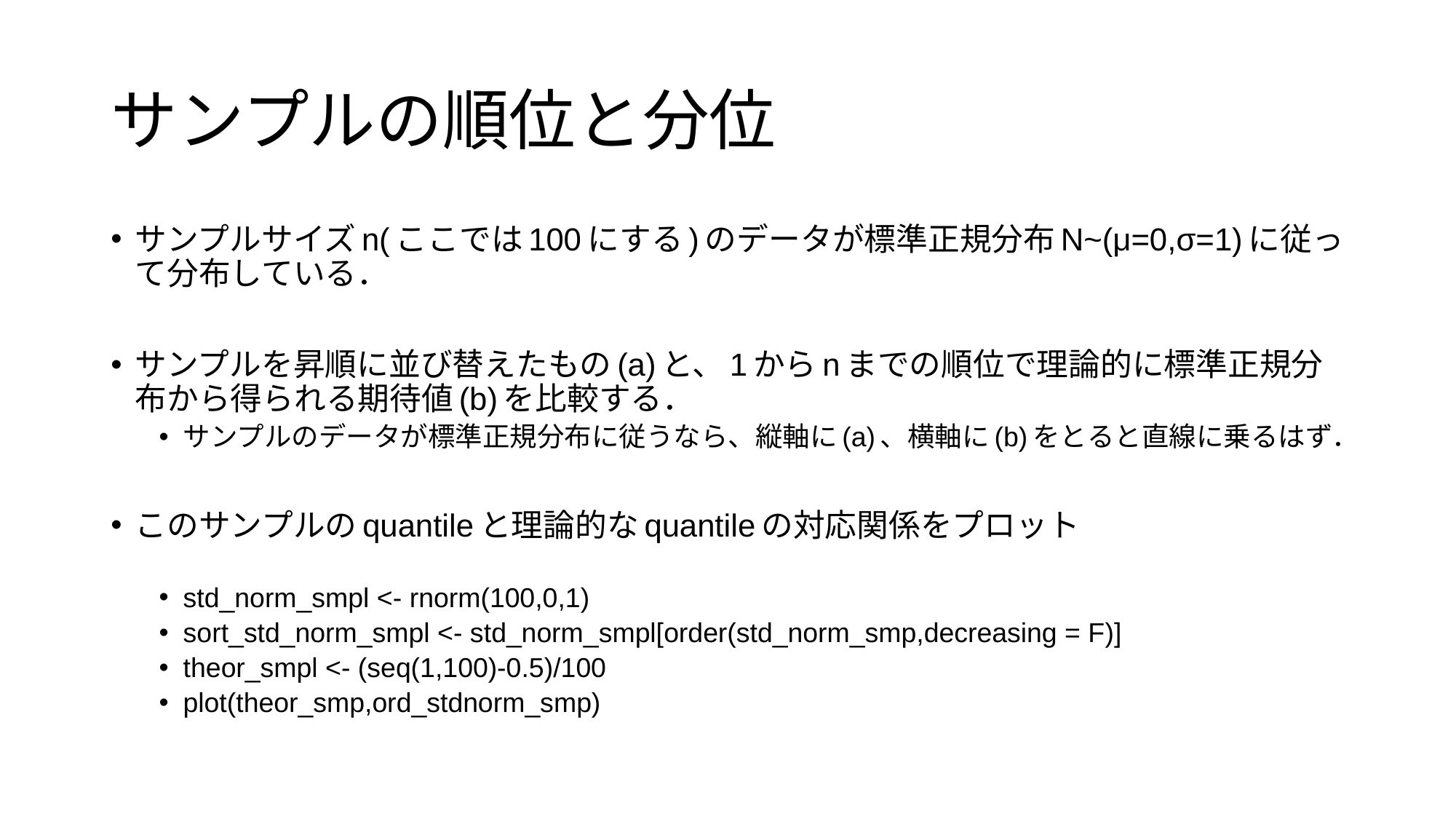

# サンプルの順位と分位
サンプルサイズn(ここでは100にする)のデータが標準正規分布N~(μ=0,σ=1)に従って分布している．

サンプルを昇順に並び替えたもの(a)と、1からnまでの順位で理論的に標準正規分布から得られる期待値(b)を比較する．
サンプルのデータが標準正規分布に従うなら、縦軸に(a)、横軸に(b)をとると直線に乗るはず．

このサンプルのquantileと理論的なquantileの対応関係をプロット
std_norm_smpl <- rnorm(100,0,1)
sort_std_norm_smpl <- std_norm_smpl[order(std_norm_smp,decreasing = F)]
theor_smpl <- (seq(1,100)-0.5)/100
plot(theor_smp,ord_stdnorm_smp)